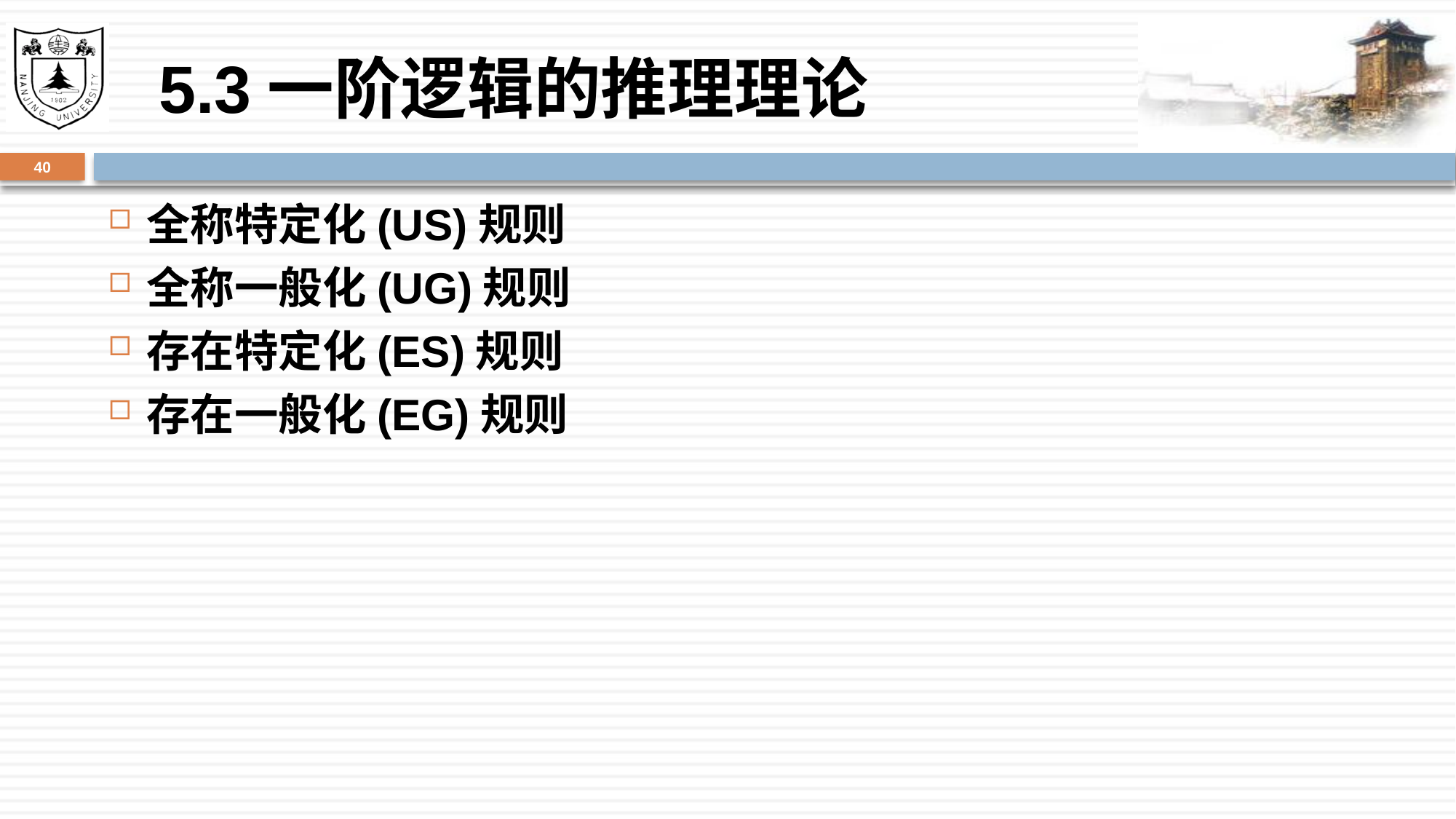

# 5.3一阶逻辑的推理理论
40
全称特定化(US)规则
全称一般化(UG)规则
存在特定化(ES)规则
存在一般化(EG)规则